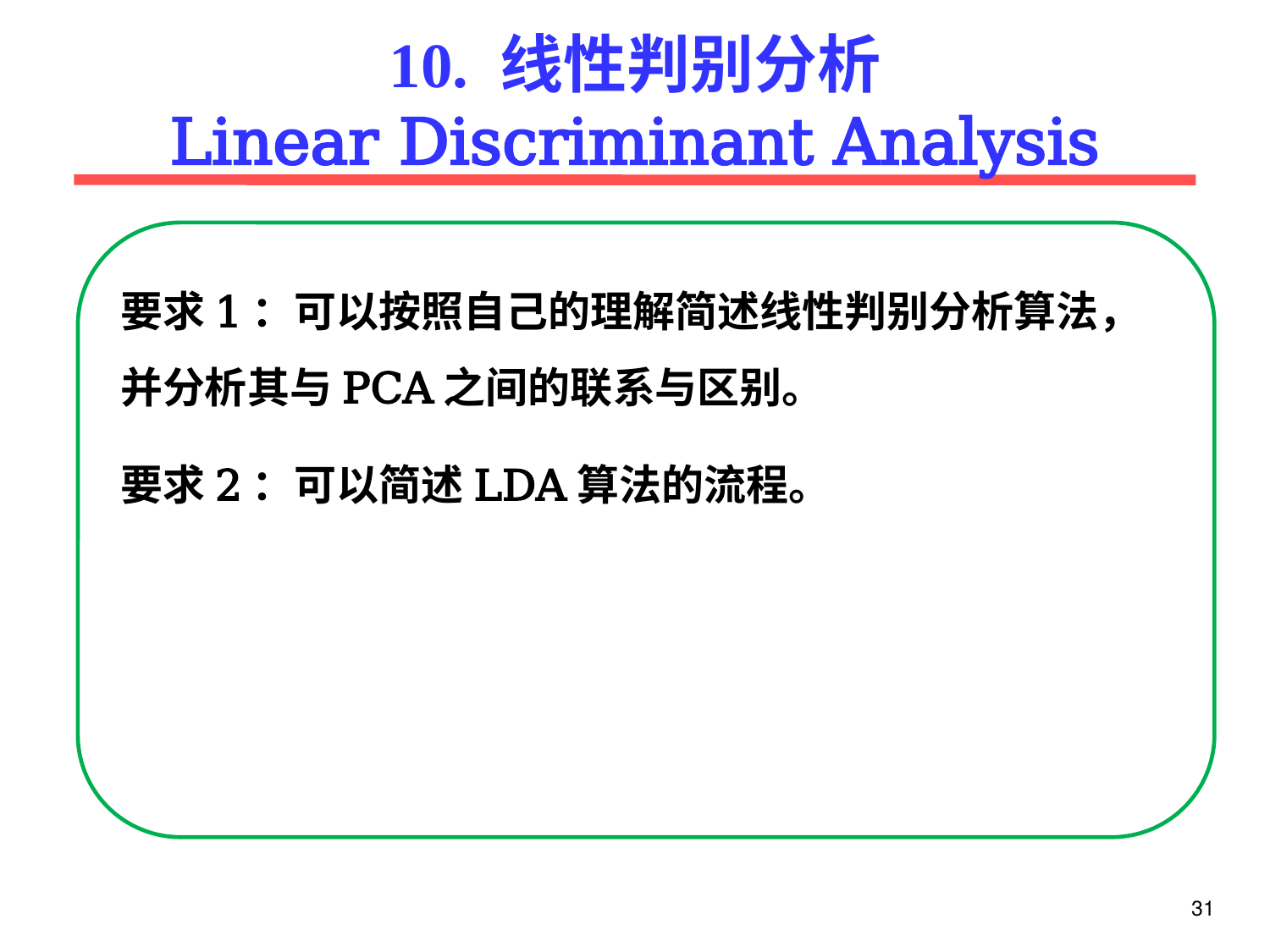

# 10. 线性判别分析 Linear Discriminant Analysis
要求1：可以按照自己的理解简述线性判别分析算法，并分析其与PCA之间的联系与区别。
要求2：可以简述LDA算法的流程。

31